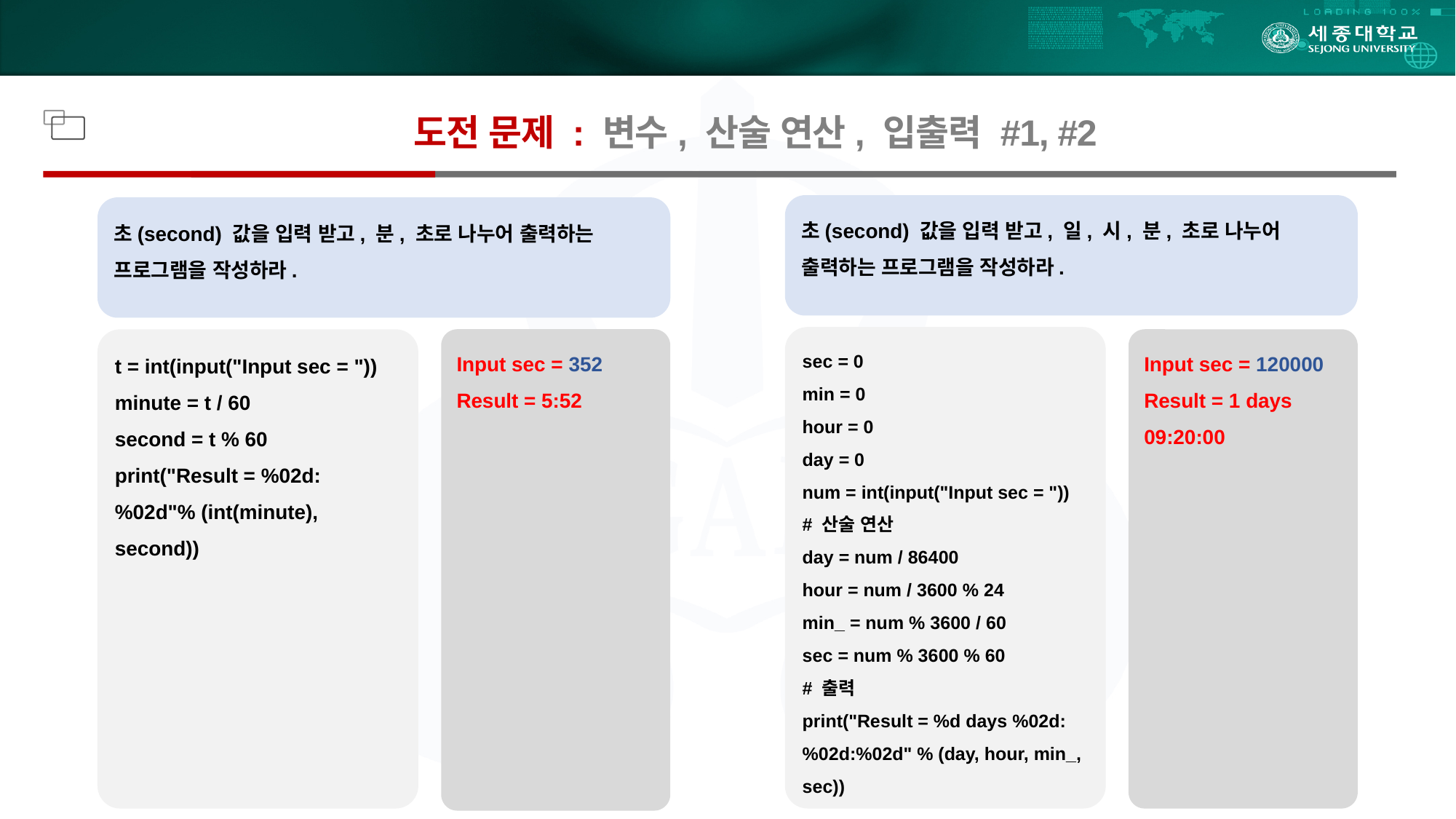

# Chapter 2. 변수, 산술 연산, 입출력
도전 문제 : 변수, 산술 연산, 입출력 #1, #2
초(second) 값을 입력 받고, 일, 시, 분, 초로 나누어 출력하는 프로그램을 작성하라.
초(second) 값을 입력 받고, 분, 초로 나누어 출력하는 프로그램을 작성하라.
sec = 0
min = 0
hour = 0
day = 0
num = int(input("Input sec = "))
# 산술 연산
day = num / 86400
hour = num / 3600 % 24
min_ = num % 3600 / 60
sec = num % 3600 % 60
# 출력
print("Result = %d days %02d:%02d:%02d" % (day, hour, min_, sec))
Input sec = 120000
Result = 1 days 09:20:00
t = int(input("Input sec = "))
minute = t / 60
second = t % 60
print("Result = %02d:%02d"% (int(minute), second))
Input sec = 352
Result = 5:52